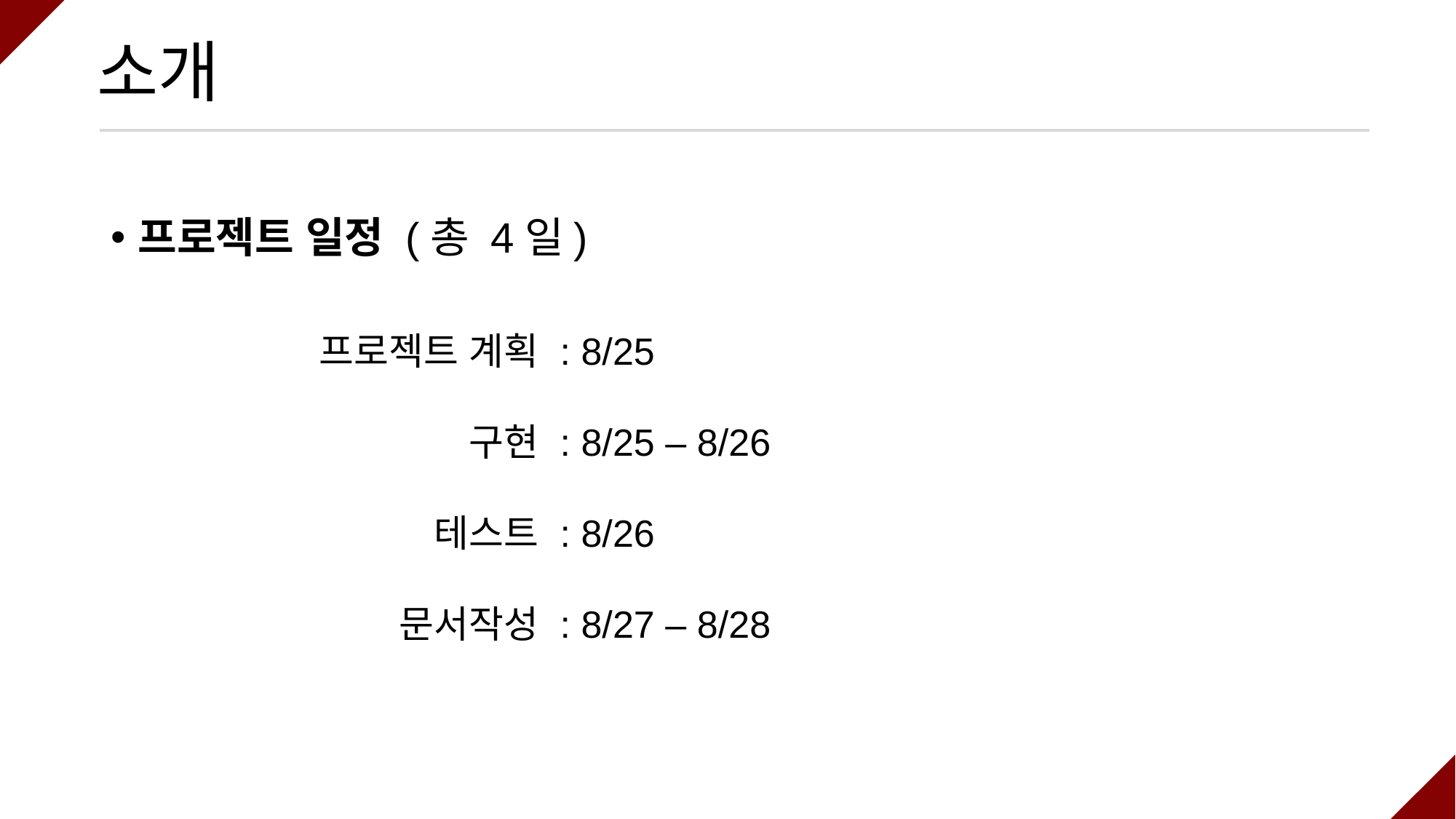

# 소개
프로젝트 일정 (총 4일)

: 8/25

: 8/25 – 8/26

: 8/26

: 8/27 – 8/28

프로젝트 계획

구현

테스트

문서작성